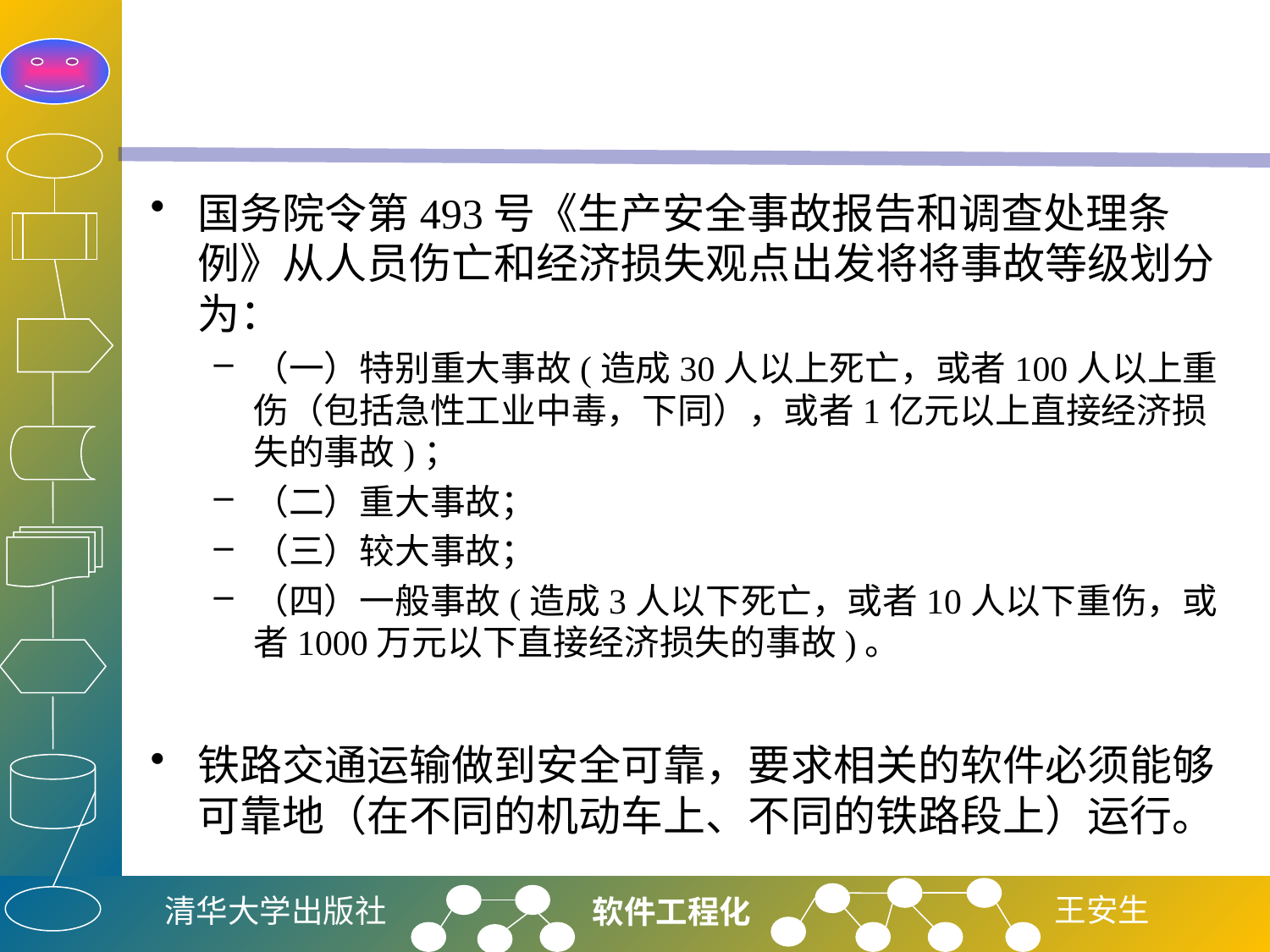

#
国务院令第493号《生产安全事故报告和调查处理条例》从人员伤亡和经济损失观点出发将将事故等级划分为：
（一）特别重大事故(造成30人以上死亡，或者100人以上重伤（包括急性工业中毒，下同），或者1亿元以上直接经济损失的事故)；
（二）重大事故；
（三）较大事故；
（四）一般事故(造成3人以下死亡，或者10人以下重伤，或者1000万元以下直接经济损失的事故)。

铁路交通运输做到安全可靠，要求相关的软件必须能够可靠地（在不同的机动车上、不同的铁路段上）运行。